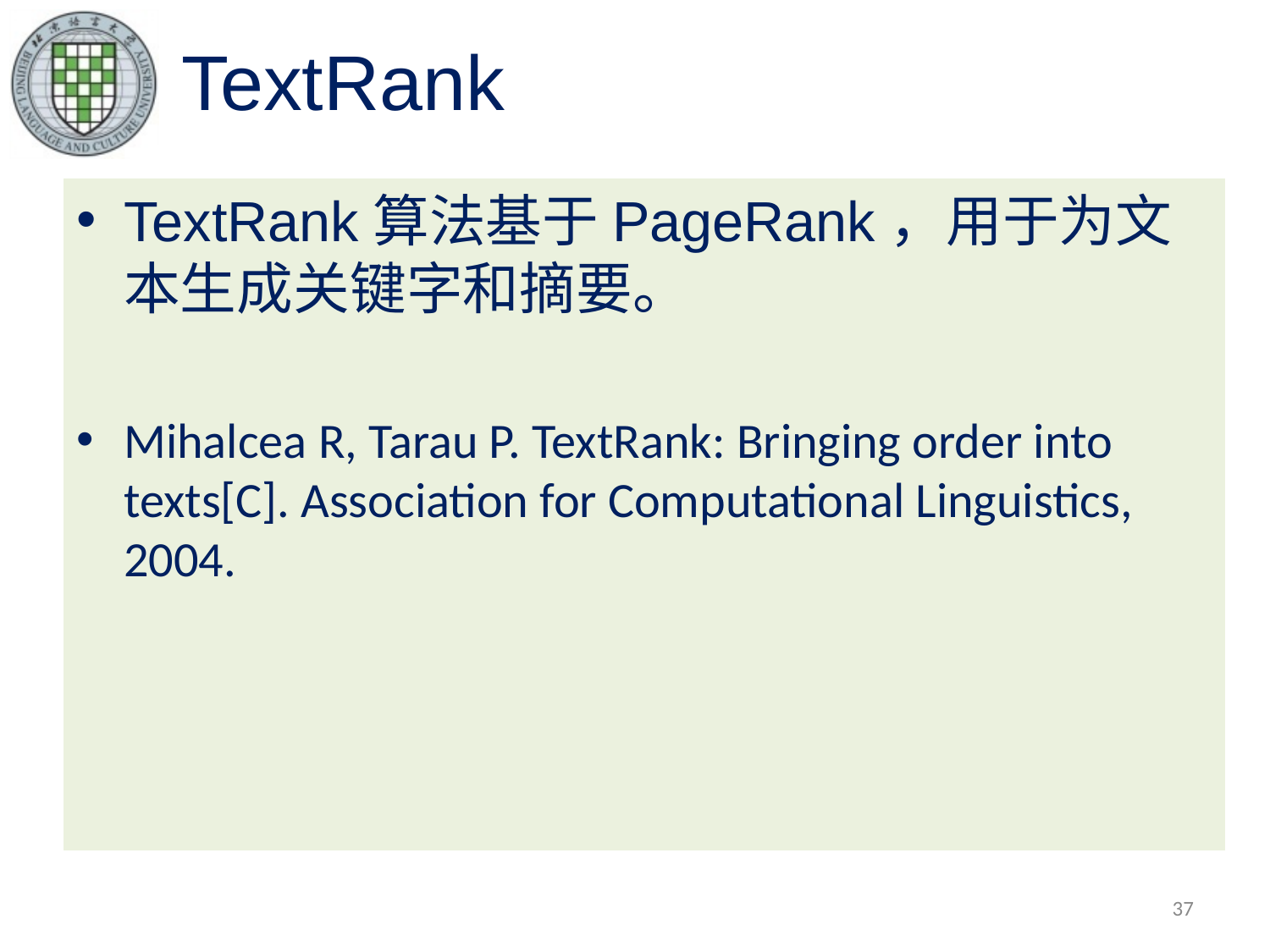

# TextRank
TextRank算法基于PageRank，用于为文本生成关键字和摘要。

Mihalcea R, Tarau P. TextRank: Bringing order into texts[C]. Association for Computational Linguistics, 2004.
37